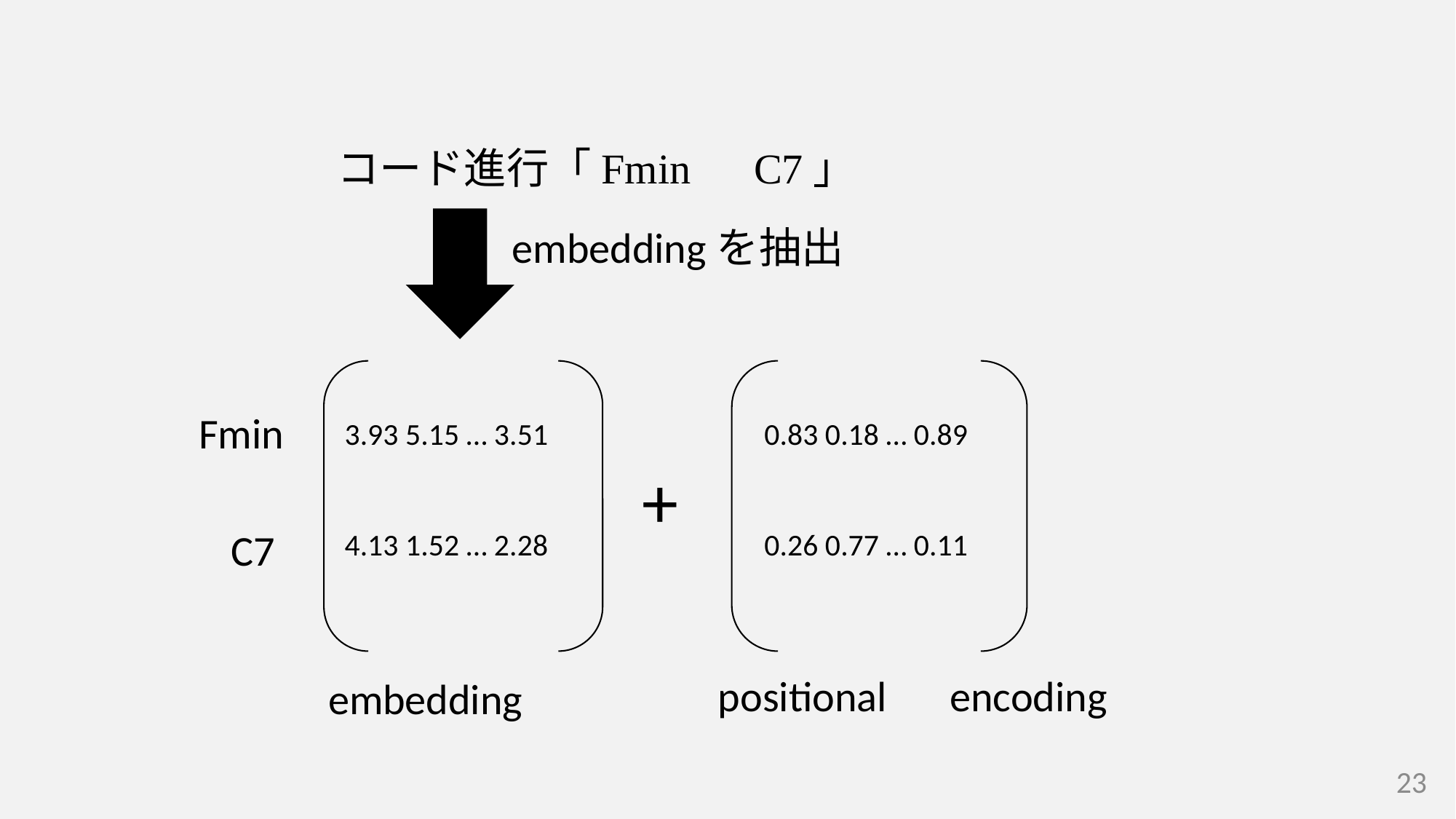

コード進行「Fmin　C7」

embeddingを抽出

Fmin
3.93 5.15 … 3.51

4.13 1.52 … 2.28
0.83 0.18 … 0.89

0.26 0.77 … 0.11
+
C7
embedding
positional　encoding
23